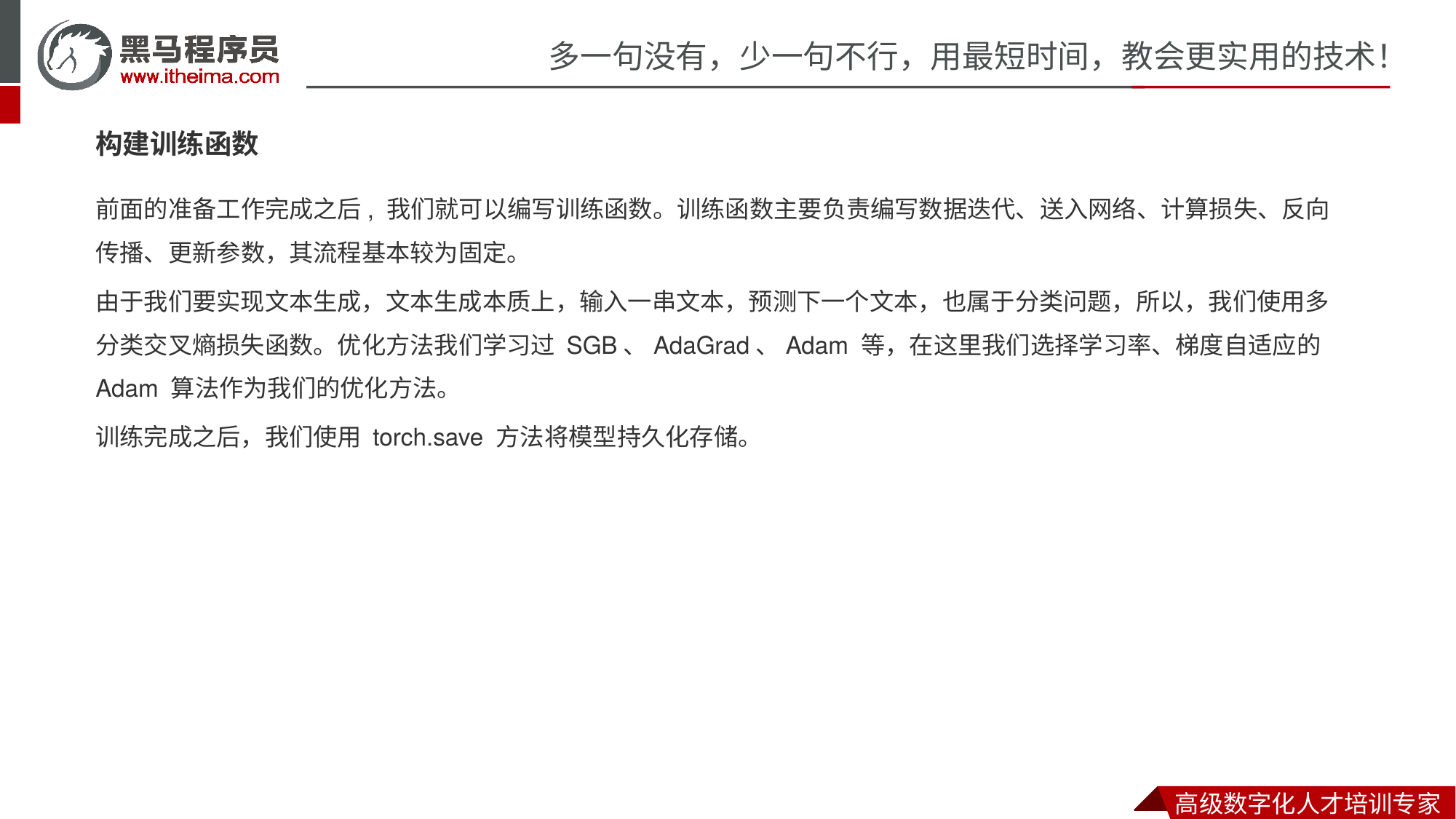

构建训练函数
前面的准备工作完成之后, 我们就可以编写训练函数。训练函数主要负责编写数据迭代、送入网络、计算损失、反向传播、更新参数，其流程基本较为固定。
由于我们要实现文本生成，文本生成本质上，输入一串文本，预测下一个文本，也属于分类问题，所以，我们使用多分类交叉熵损失函数。优化方法我们学习过 SGB、AdaGrad、Adam 等，在这里我们选择学习率、梯度自适应的 Adam 算法作为我们的优化方法。
训练完成之后，我们使用 torch.save 方法将模型持久化存储。